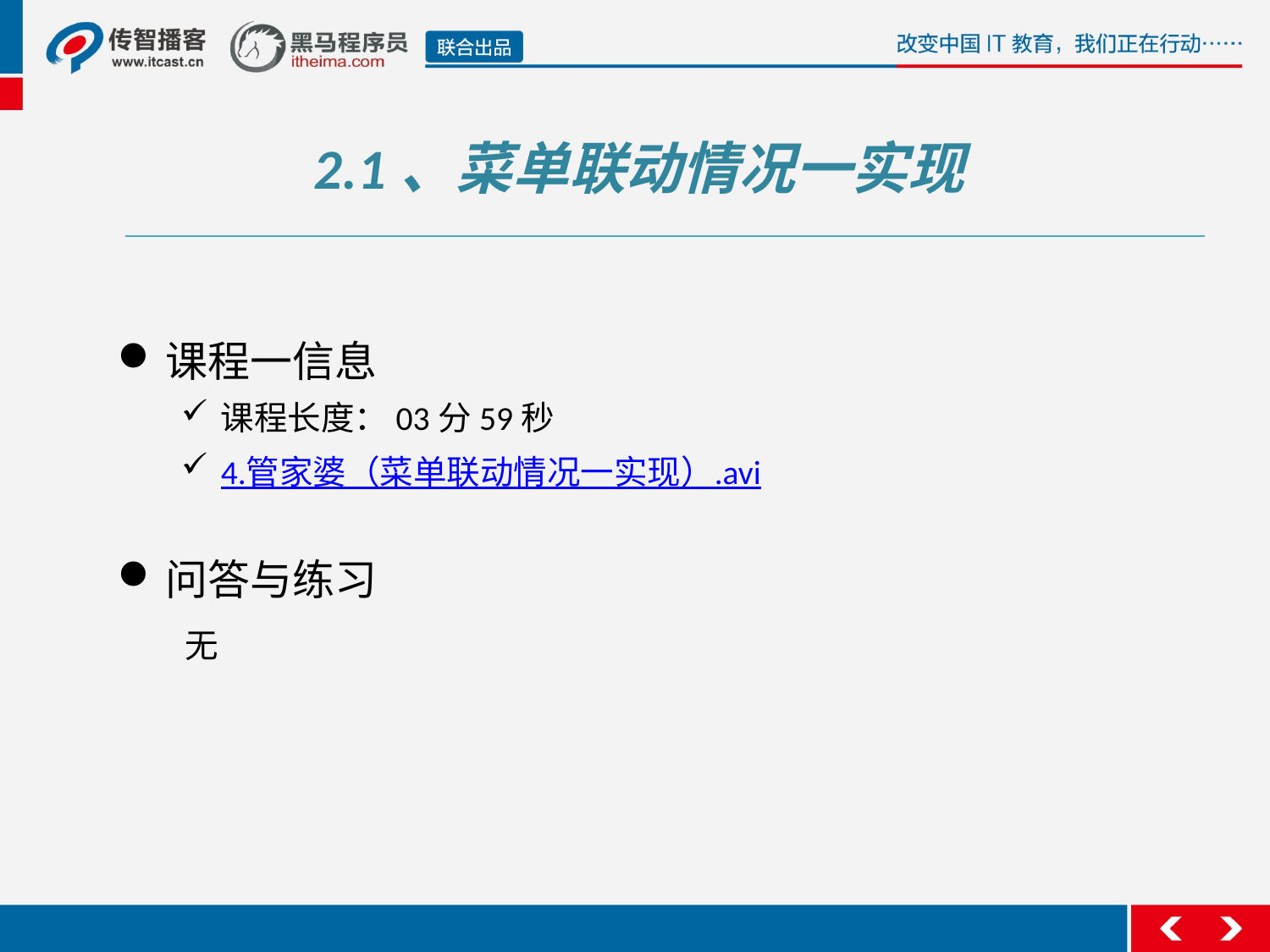

2.1、菜单联动情况一实现

课程一信息
课程长度：03分59秒
4.管家婆（菜单联动情况一实现）.avi

问答与练习
      无